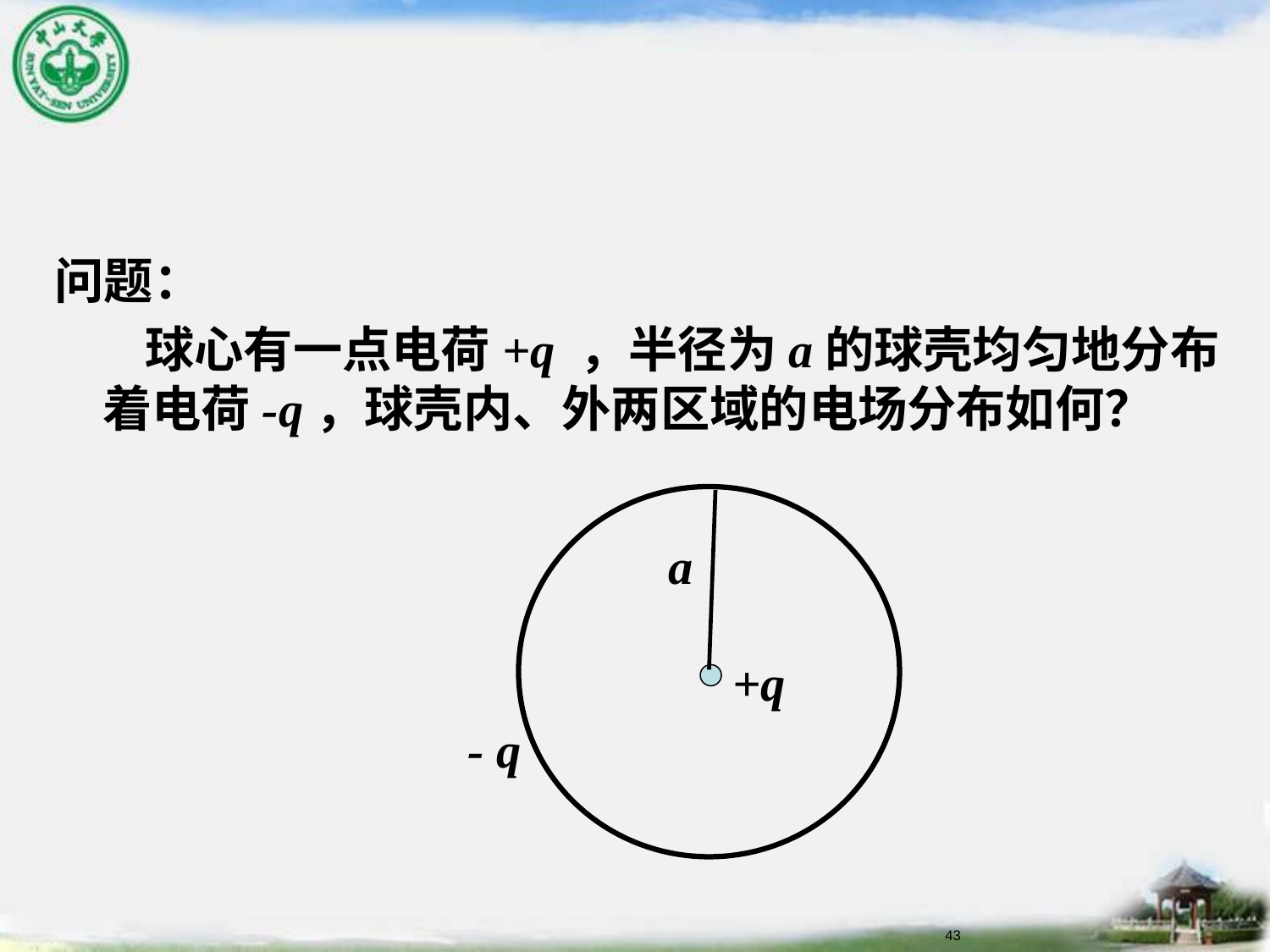

问题：
       球心有一点电荷+q ，半径为a的球壳均匀地分布着电荷-q，球壳内、外两区域的电场分布如何？

a
+q

- q
43